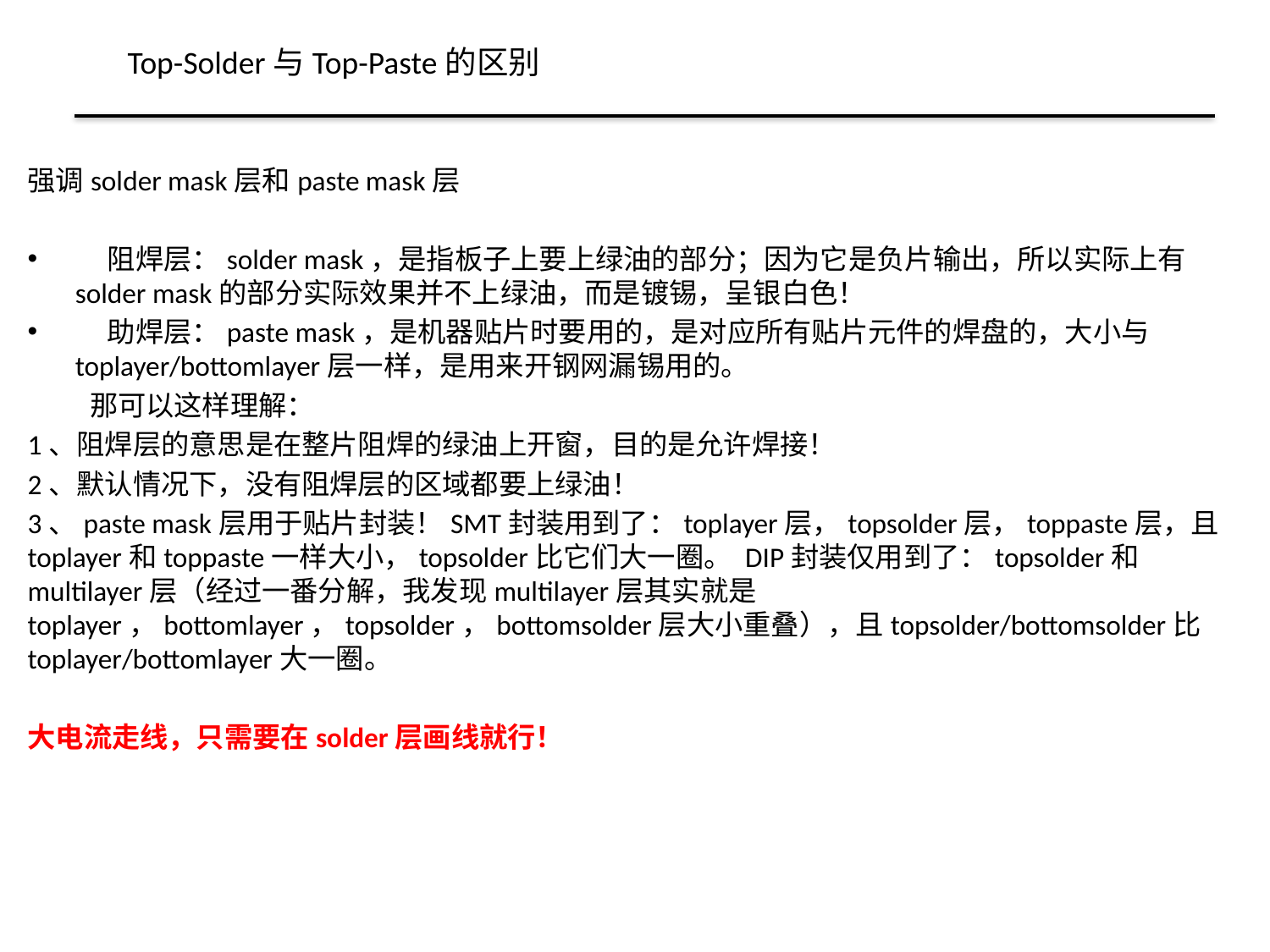

Top-Solder与Top-Paste的区别
强调solder mask层和paste mask层

    阻焊层：solder mask，是指板子上要上绿油的部分；因为它是负片输出，所以实际上有solder mask的部分实际效果并不上绿油，而是镀锡，呈银白色！
    助焊层：paste mask，是机器贴片时要用的，是对应所有贴片元件的焊盘的，大小与toplayer/bottomlayer层一样，是用来开钢网漏锡用的。
那可以这样理解：
1、阻焊层的意思是在整片阻焊的绿油上开窗，目的是允许焊接！
2、默认情况下，没有阻焊层的区域都要上绿油！
3、paste mask层用于贴片封装！SMT封装用到了：toplayer层，topsolder层，toppaste层，且toplayer和toppaste一样大小，topsolder比它们大一圈。 DIP封装仅用到了：topsolder和multilayer层（经过一番分解，我发现multilayer层其实就是toplayer，bottomlayer，topsolder，bottomsolder层大小重叠），且topsolder/bottomsolder比toplayer/bottomlayer大一圈。

大电流走线，只需要在solder层画线就行！